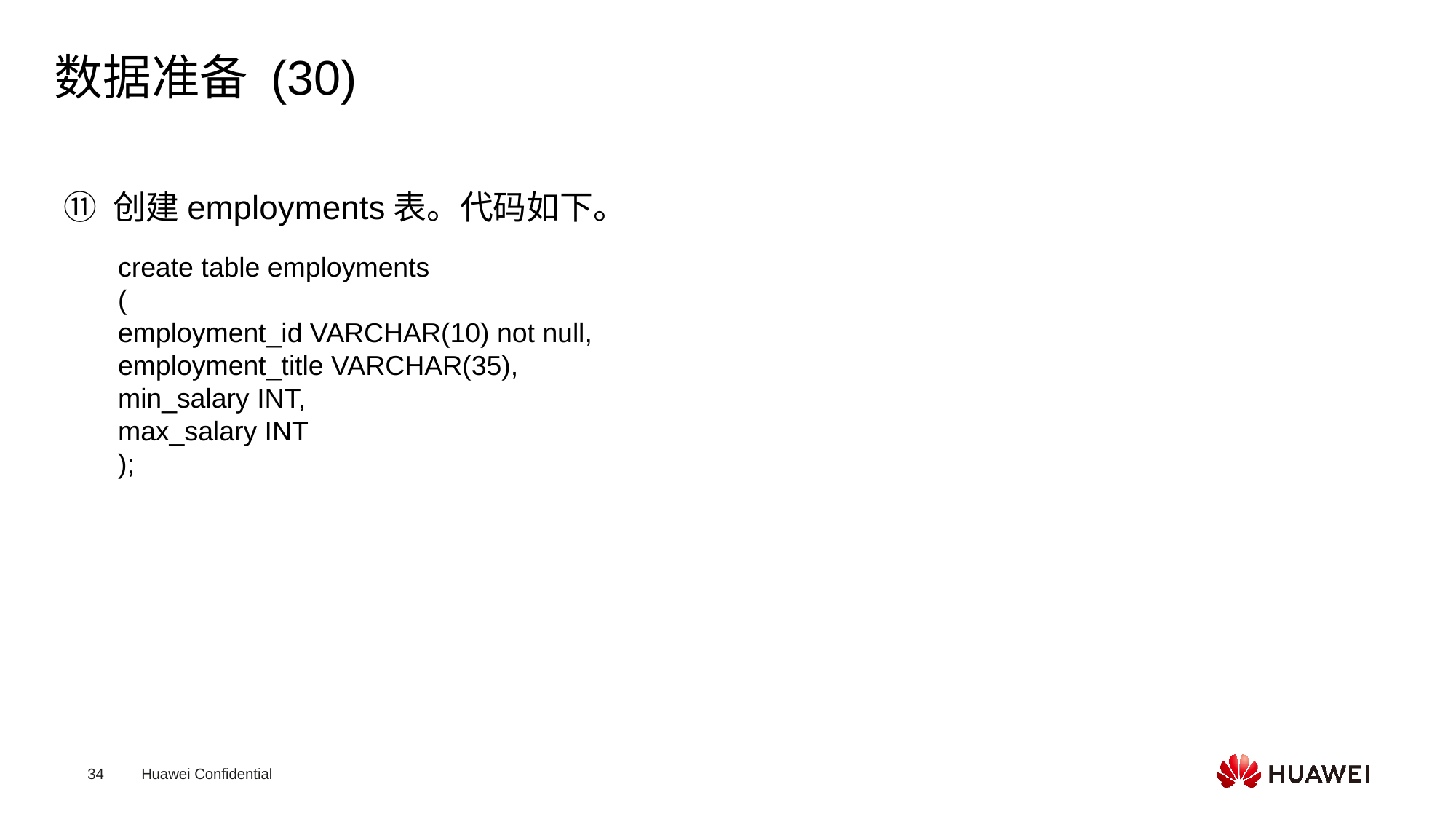

# 数据准备 (30)
⑪ 创建employments表。代码如下。
create table employments(employment_id VARCHAR(10) not null,employment_title VARCHAR(35),min_salary INT,max_salary INT);